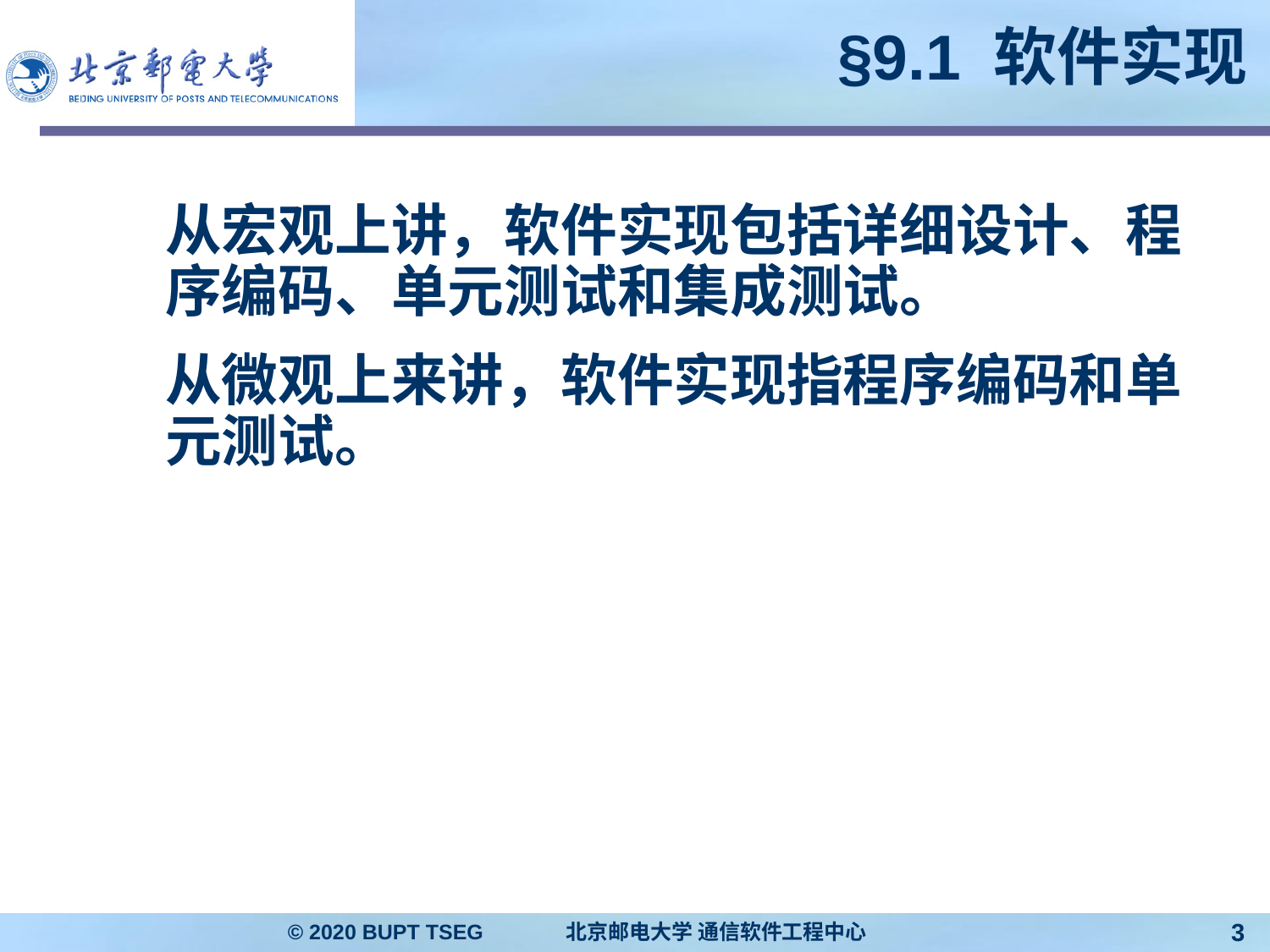

# §9.1 软件实现
	从宏观上讲，软件实现包括详细设计、程序编码、单元测试和集成测试。
	从微观上来讲，软件实现指程序编码和单元测试。
© 2020 BUPT TSEG             北京邮电大学 通信软件工程中心